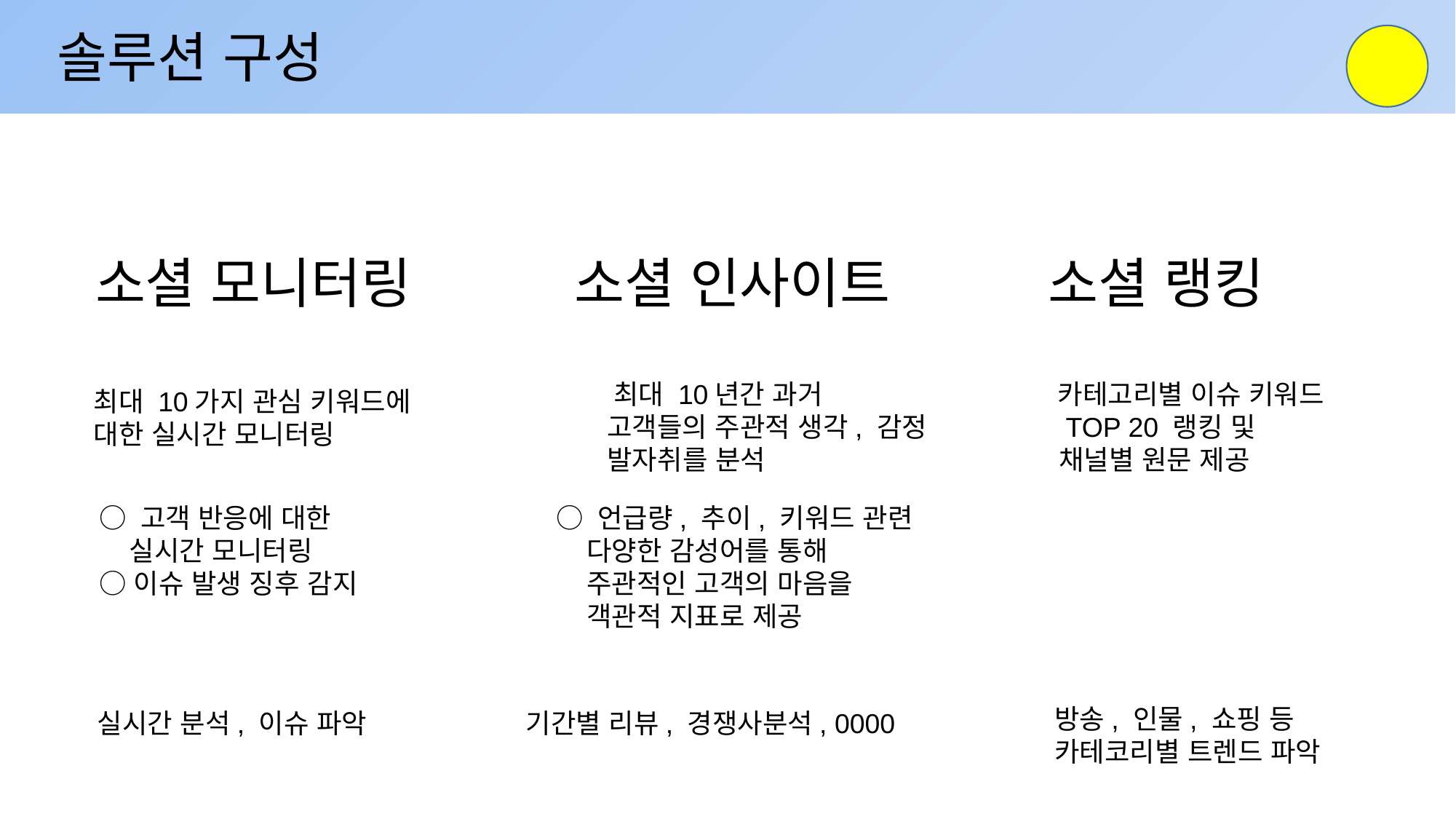

솔루션 구성

소셜 인사이트
소셜 모니터링
소셜 랭킹
     최대 10년간 과거
     고객들의 주관적 생각, 감정
     발자취를 분석
   카테고리별 이슈 키워드
    TOP 20 랭킹 및
    채널별 원문 제공
최대 10가지 관심 키워드에
대한 실시간 모니터링
○ 고객 반응에 대한
    실시간 모니터링
○ 이슈 발생 징후 감지
○ 언급량, 추이, 키워드 관련
    다양한 감성어를 통해
    주관적인 고객의 마음을
    객관적 지표로 제공
방송, 인물, 쇼핑 등
카테코리별 트렌드 파악
실시간 분석, 이슈 파악
기간별 리뷰, 경쟁사분석, 0000